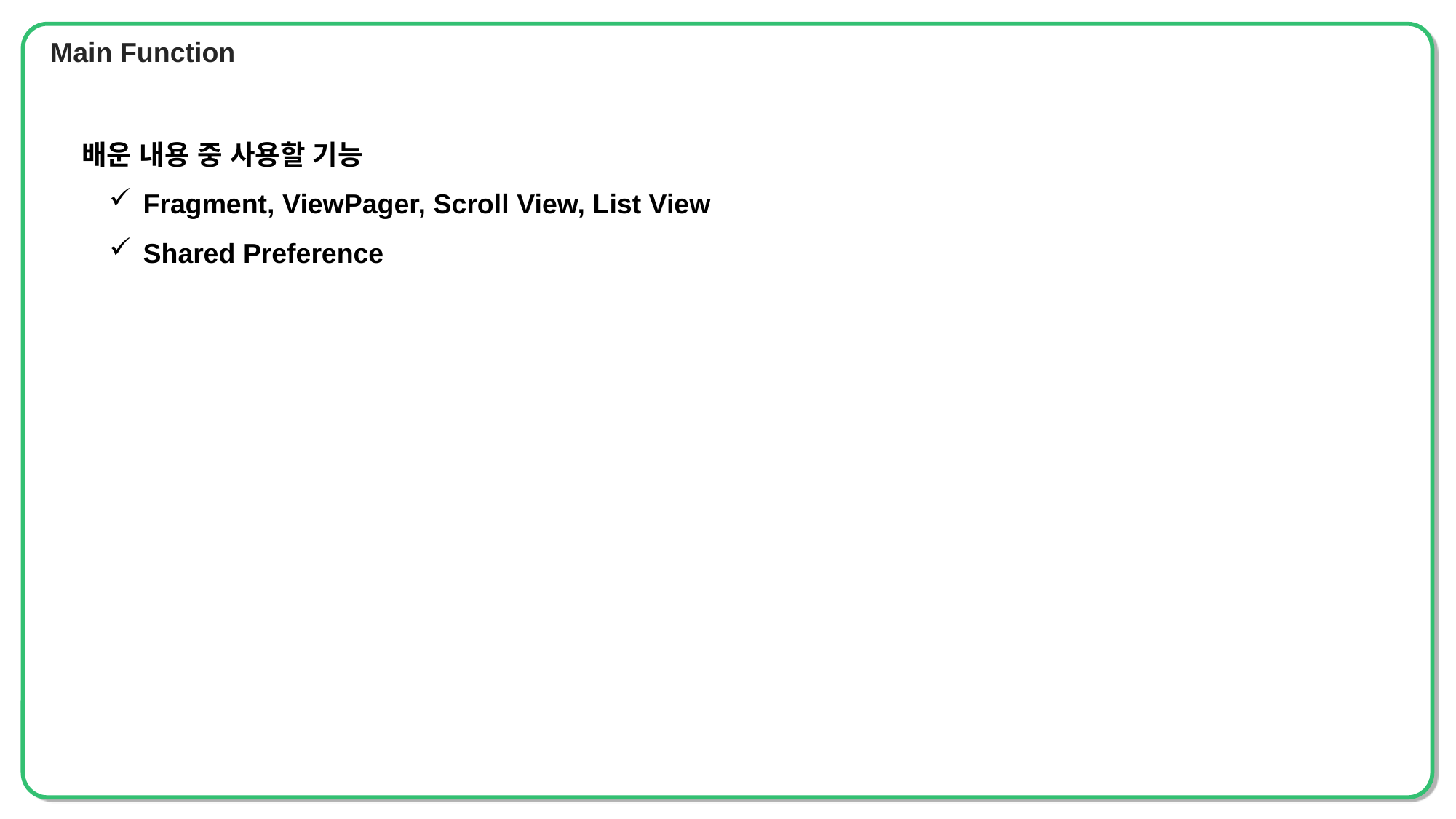

Main Function
배운 내용 중 사용할 기능
Fragment, ViewPager, Scroll View, List View
Shared Preference